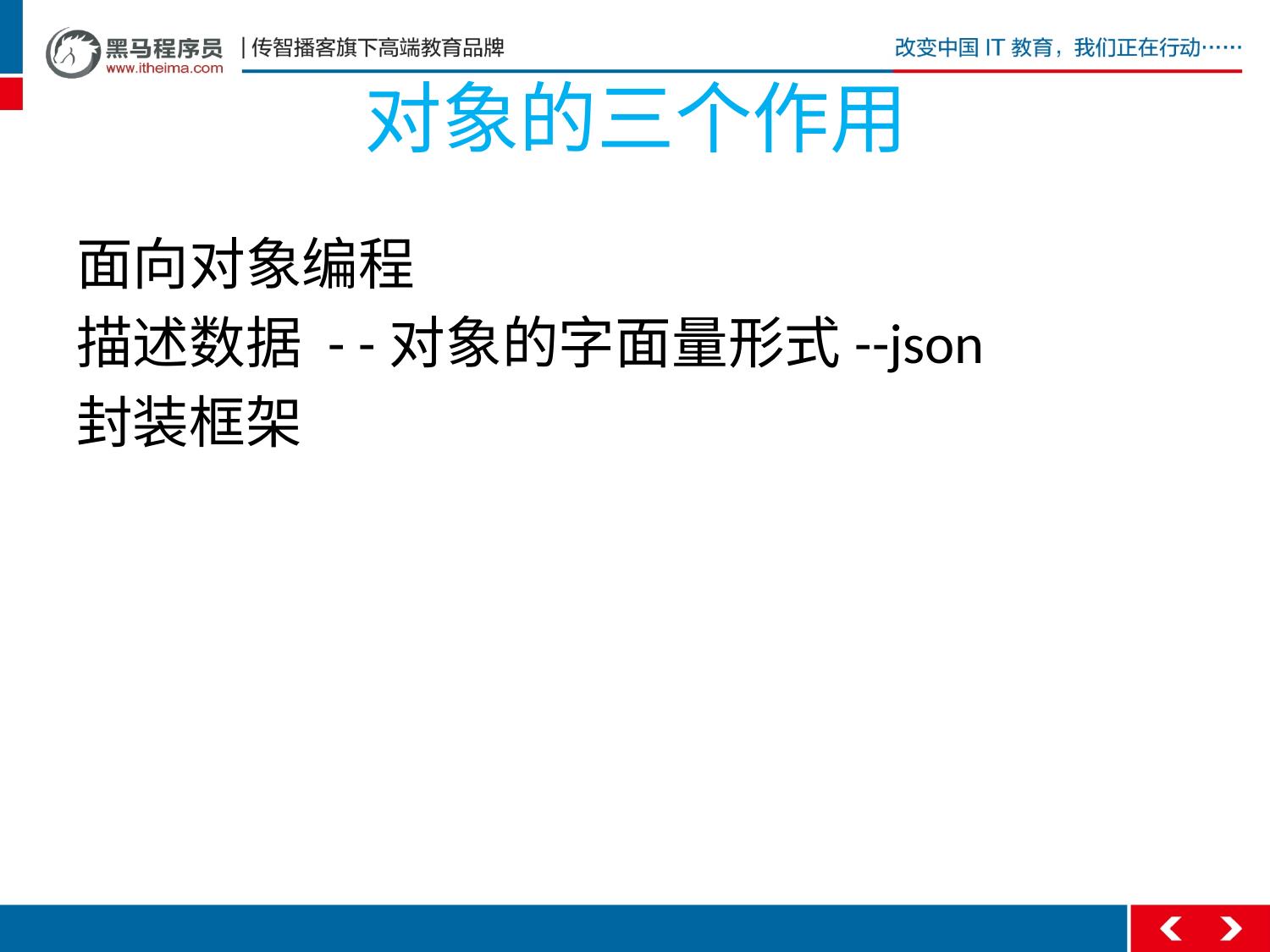

# 对象的三个作用
面向对象编程
描述数据 - -对象的字面量形式--json
封装框架